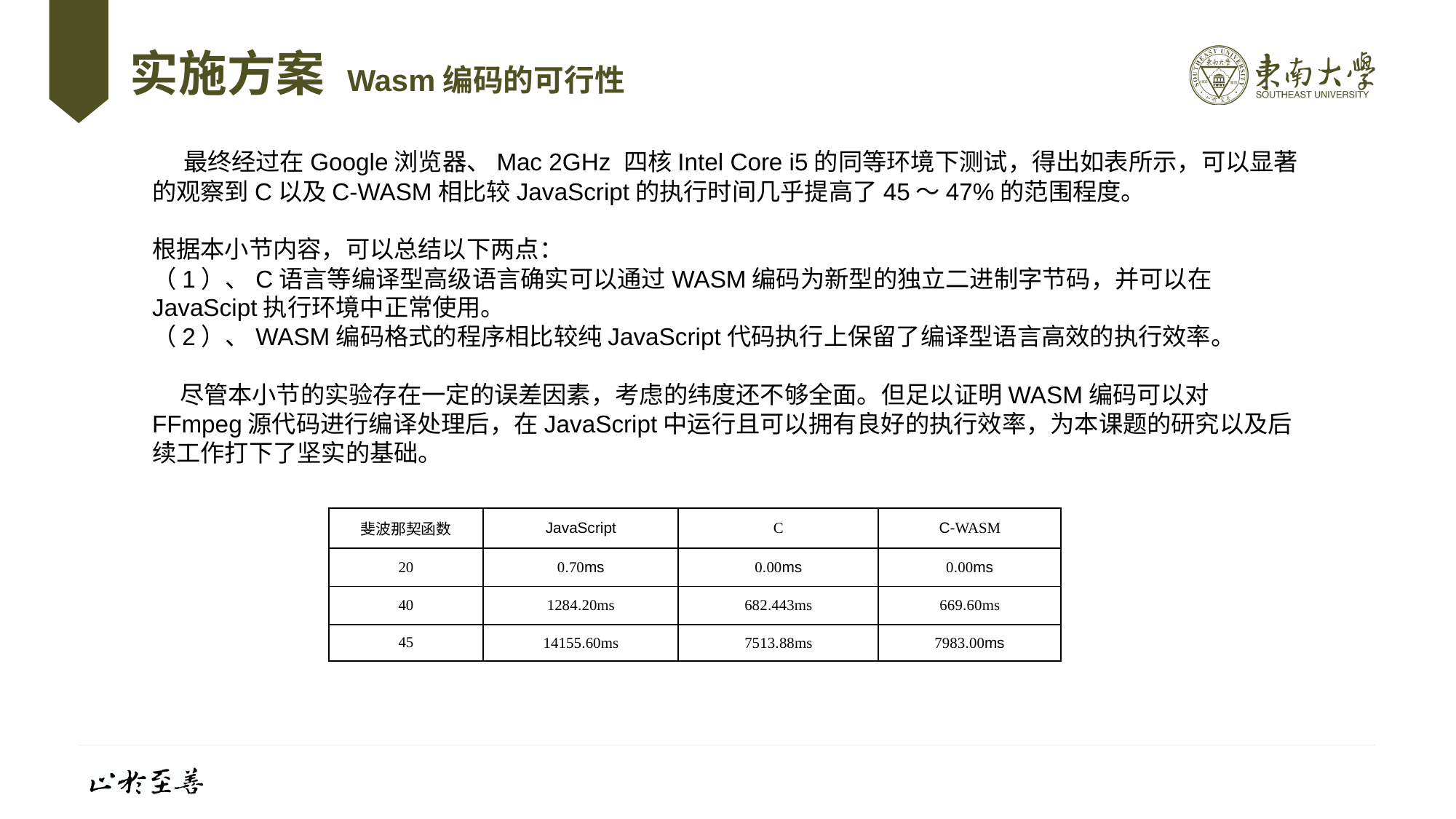

# 实施方案 Wasm编码的可行性
    最终经过在Google浏览器、Mac 2GHz 四核Intel Core i5的同等环境下测试，得出如表所示，可以显著的观察到C以及C-WASM相比较JavaScript的执行时间几乎提高了45～47%的范围程度。

根据本小节内容，可以总结以下两点：
（1）、C语言等编译型高级语言确实可以通过WASM编码为新型的独立二进制字节码，并可以在JavaScipt执行环境中正常使用。
（2）、WASM编码格式的程序相比较纯JavaScript代码执行上保留了编译型语言高效的执行效率。

    尽管本小节的实验存在一定的误差因素，考虑的纬度还不够全面。但足以证明WASM编码可以对FFmpeg源代码进行编译处理后，在JavaScript中运行且可以拥有良好的执行效率，为本课题的研究以及后续工作打下了坚实的基础。

| 斐波那契函数 | JavaScript | C | C-WASM |
| --- | --- | --- | --- |
| 20 | 0.70ms | 0.00ms | 0.00ms |
| 40 | 1284.20ms | 682.443ms | 669.60ms |
| 45 | 14155.60ms | 7513.88ms | 7983.00ms |
22